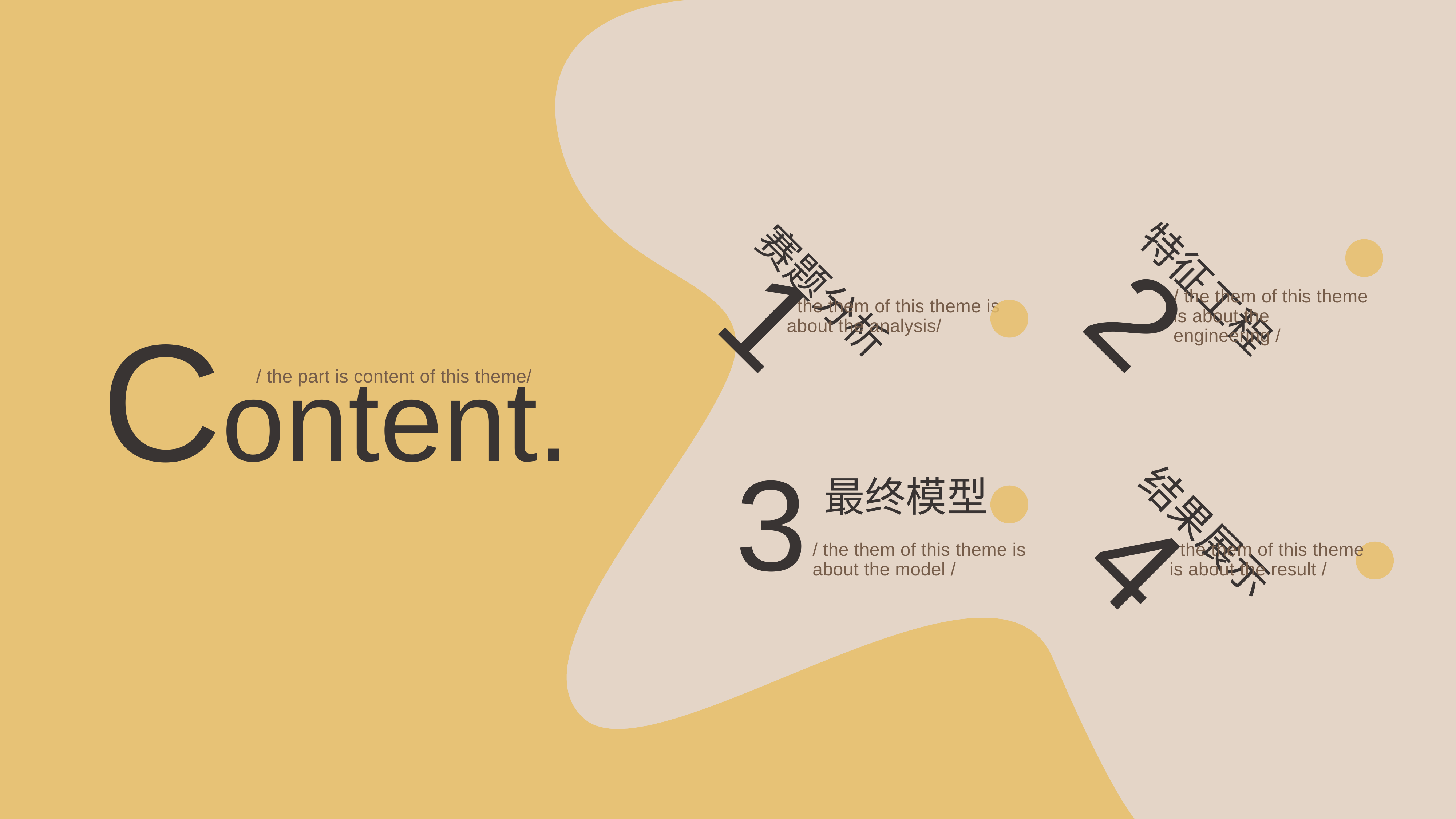

赛题分析
1
/ the them of this theme is about the analysis/
特征工程
2
/ the them of this theme is about the engineering /
Content.

/ the part is content of this theme/
3
最终模型
/ the them of this theme is about the model /

结果展示
4
/ the them of this theme is about the result /